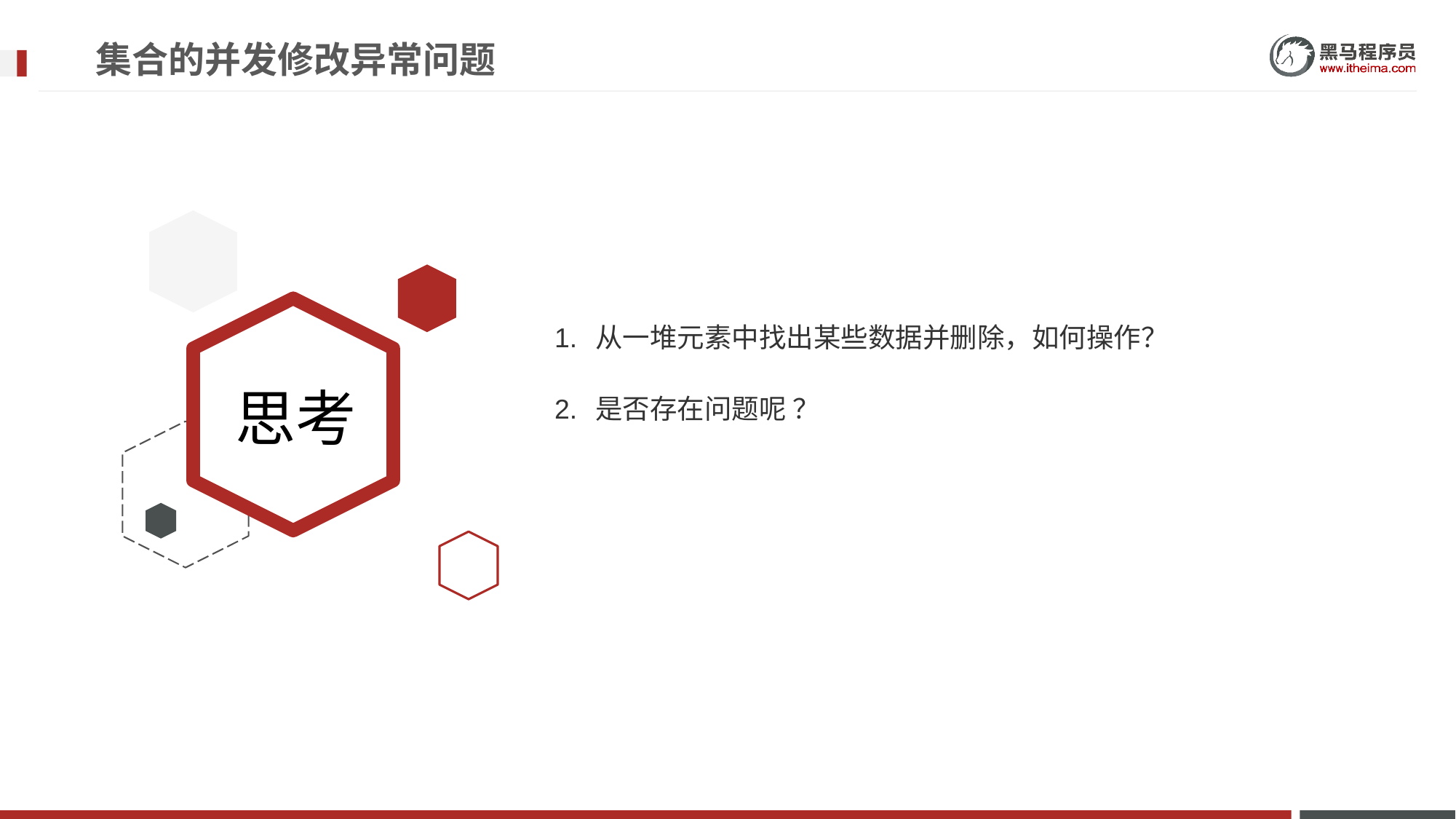

# 集合的并发修改异常问题
从一堆元素中找出某些数据并删除，如何操作？
是否存在问题呢 ？